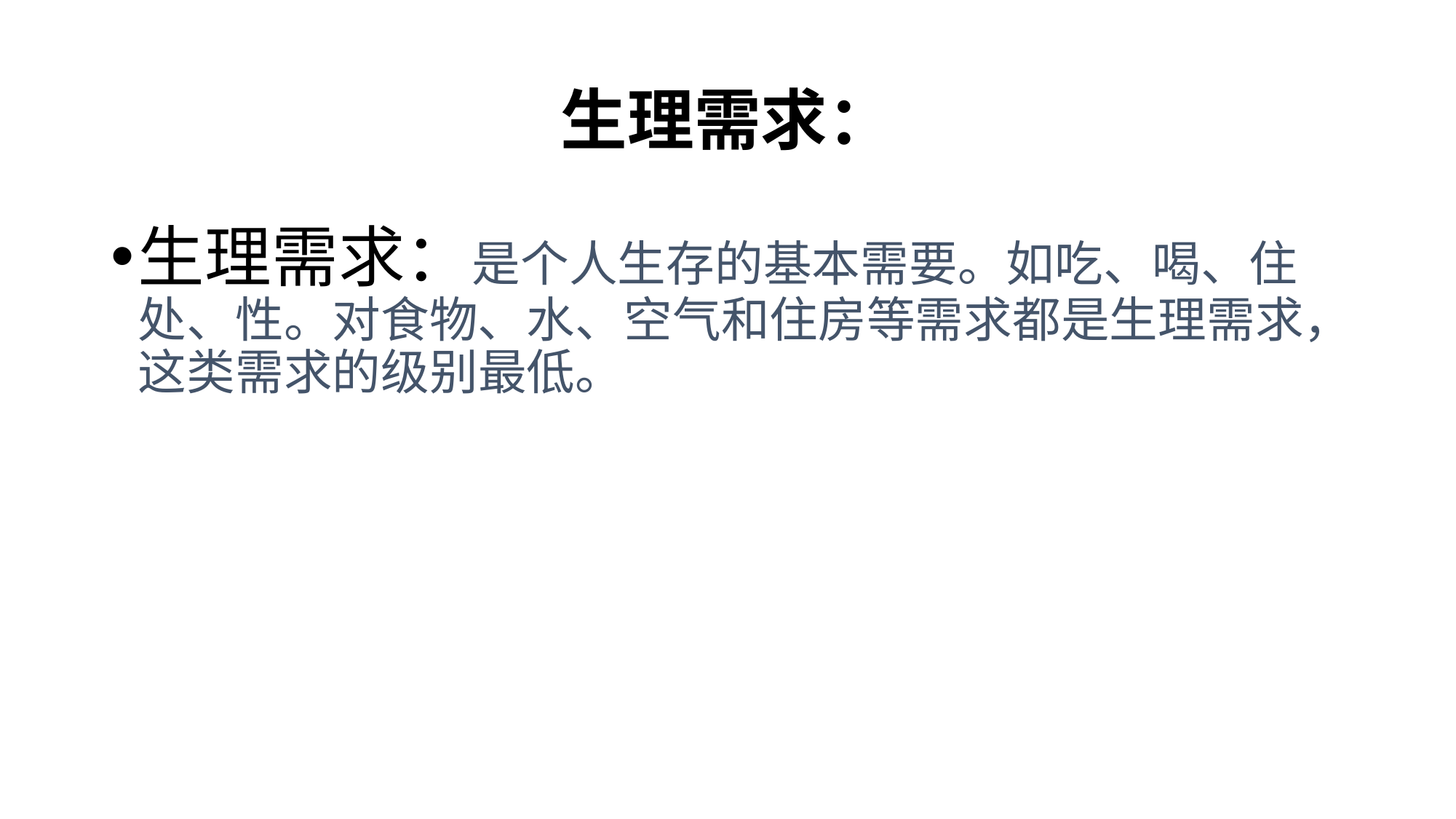

# 生理需求：
生理需求：是个人生存的基本需要。如吃、喝、住处、性。对食物、水、空气和住房等需求都是生理需求，这类需求的级别最低。